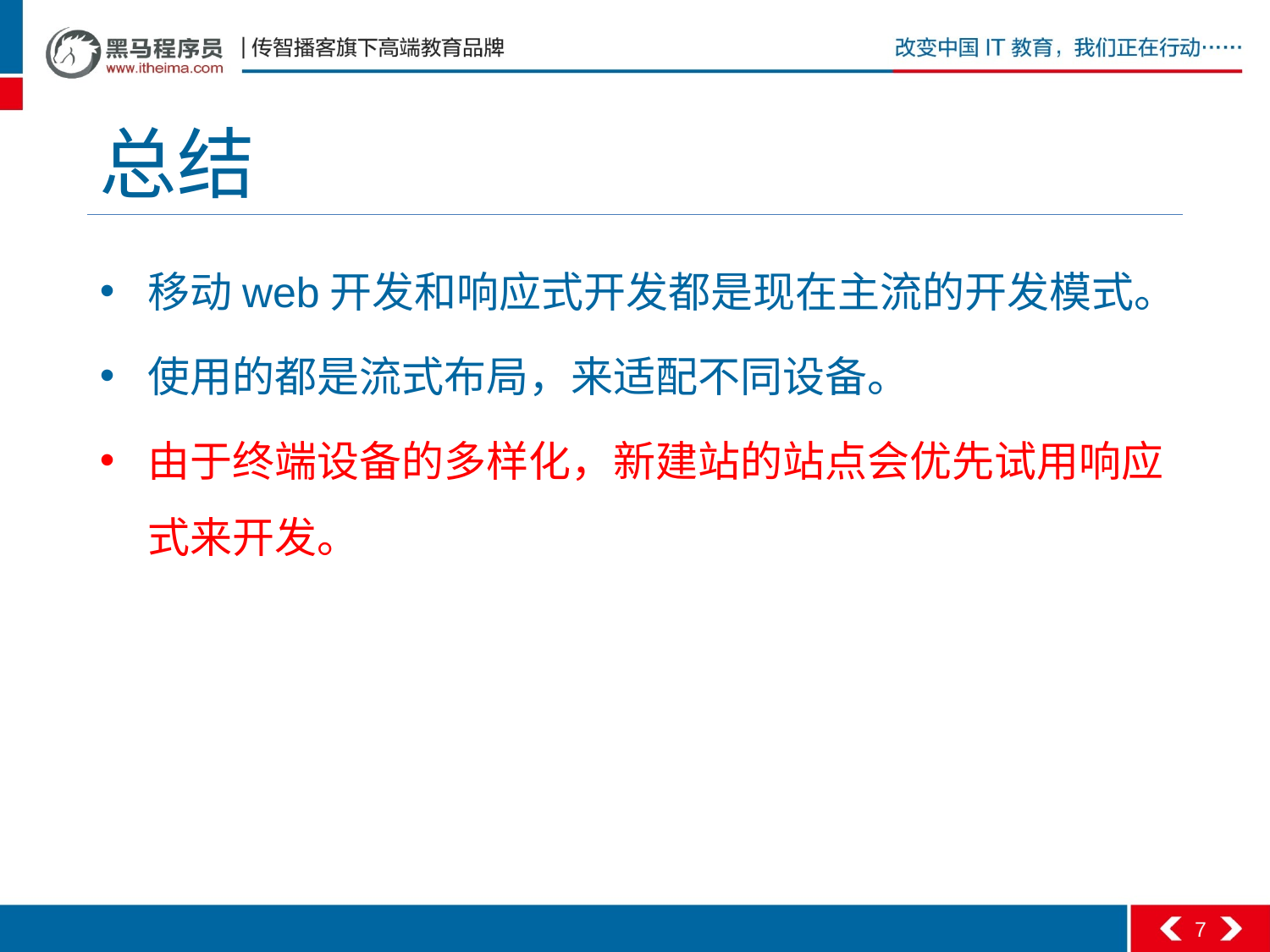

# 总结
移动web开发和响应式开发都是现在主流的开发模式。
使用的都是流式布局，来适配不同设备。
由于终端设备的多样化，新建站的站点会优先试用响应式来开发。
7